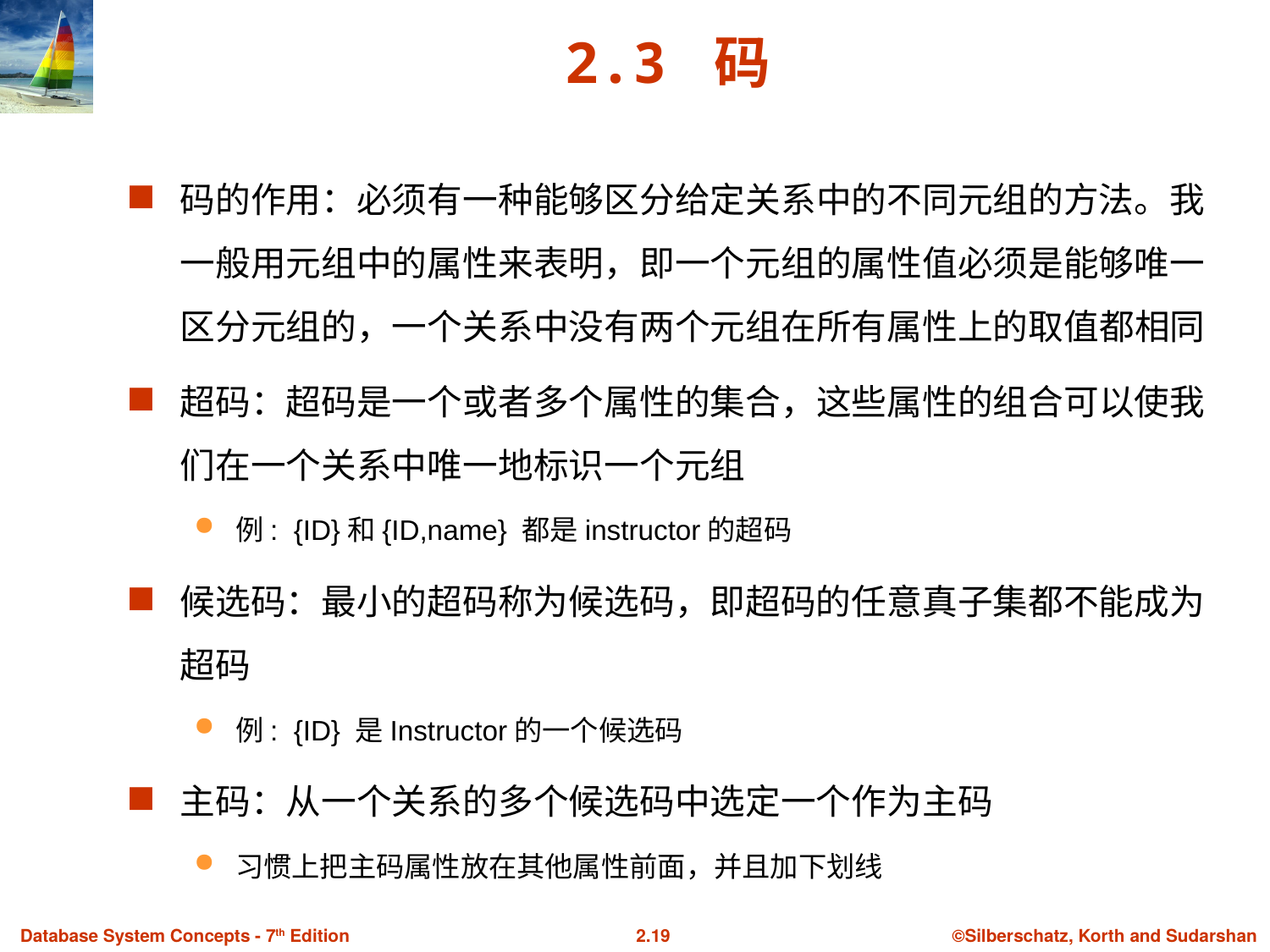

# 2.3 码
码的作用：必须有一种能够区分给定关系中的不同元组的方法。我一般用元组中的属性来表明，即一个元组的属性值必须是能够唯一区分元组的，一个关系中没有两个元组在所有属性上的取值都相同
超码：超码是一个或者多个属性的集合，这些属性的组合可以使我们在一个关系中唯一地标识一个元组
例:  {ID}和{ID,name} 都是instructor的超码
候选码：最小的超码称为候选码，即超码的任意真子集都不能成为超码
例:  {ID} 是Instructor的一个候选码
主码：从一个关系的多个候选码中选定一个作为主码
习惯上把主码属性放在其他属性前面，并且加下划线